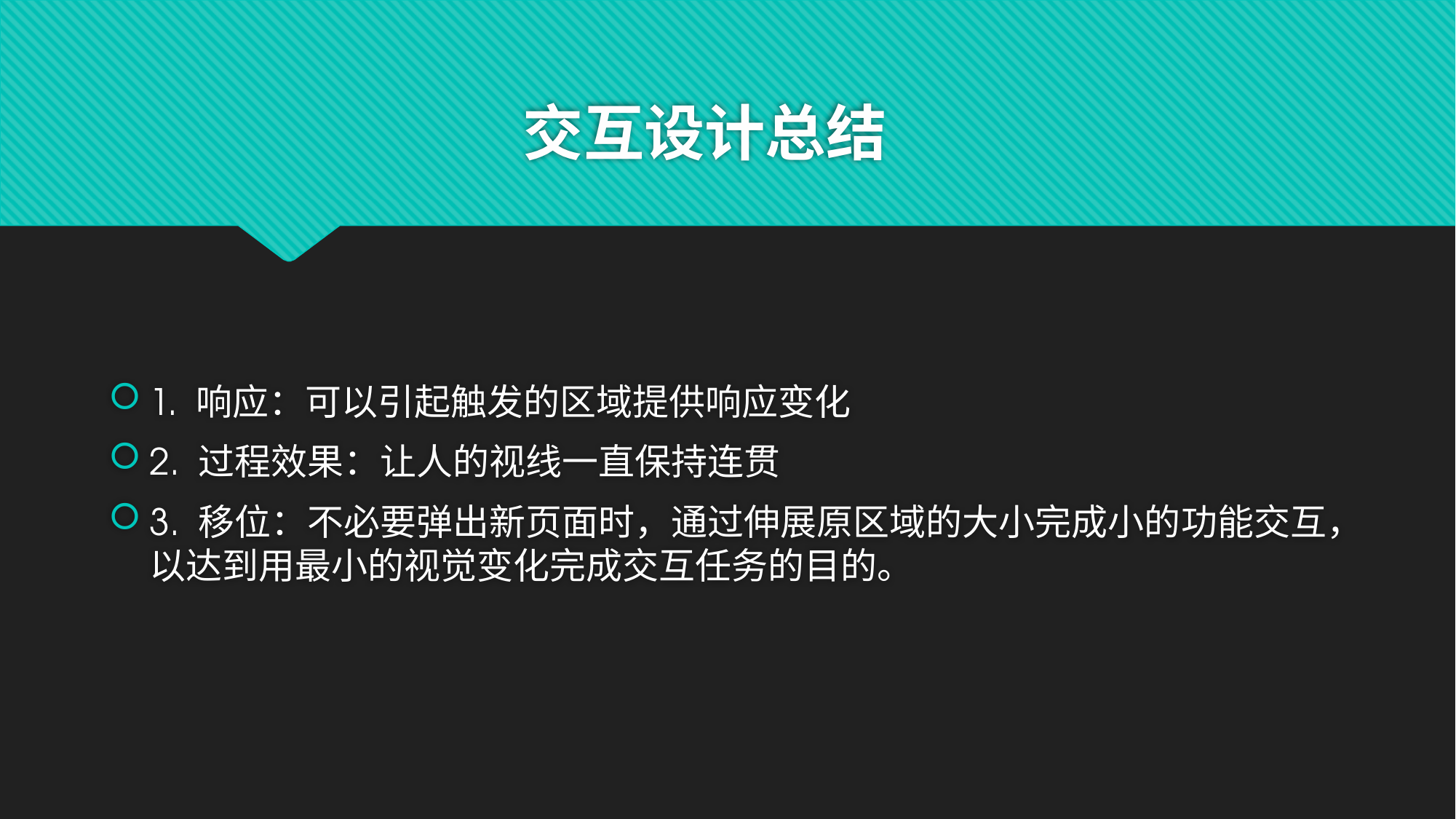

# 交互设计总结
1. 响应：可以引起触发的区域提供响应变化
2. 过程效果：让人的视线一直保持连贯
3. 移位：不必要弹出新页面时，通过伸展原区域的大小完成小的功能交互，以达到用最小的视觉变化完成交互任务的目的。